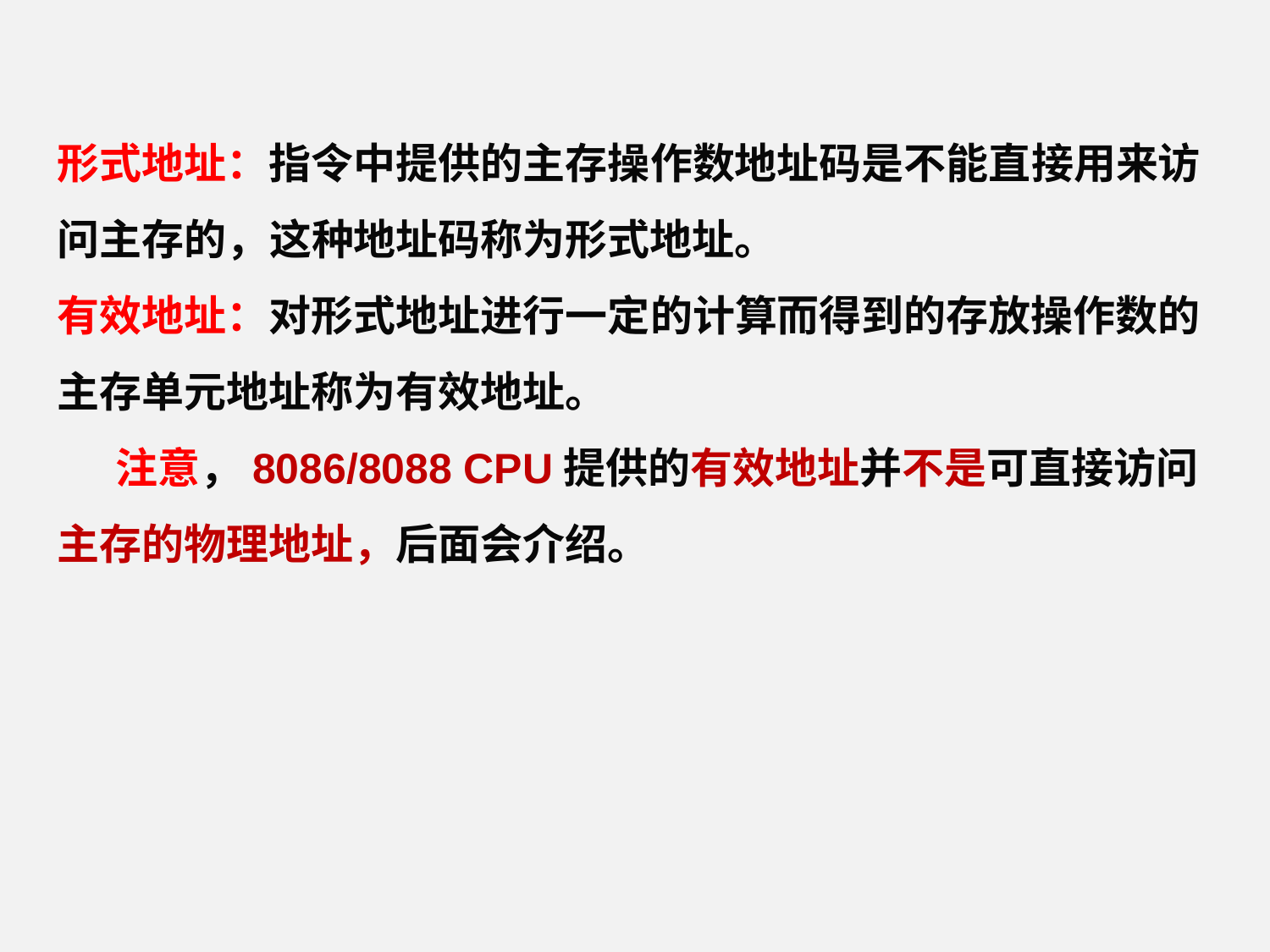

形式地址：指令中提供的主存操作数地址码是不能直接用来访问主存的，这种地址码称为形式地址。
有效地址：对形式地址进行一定的计算而得到的存放操作数的主存单元地址称为有效地址。
     注意，8086/8088 CPU提供的有效地址并不是可直接访问主存的物理地址，后面会介绍。
65